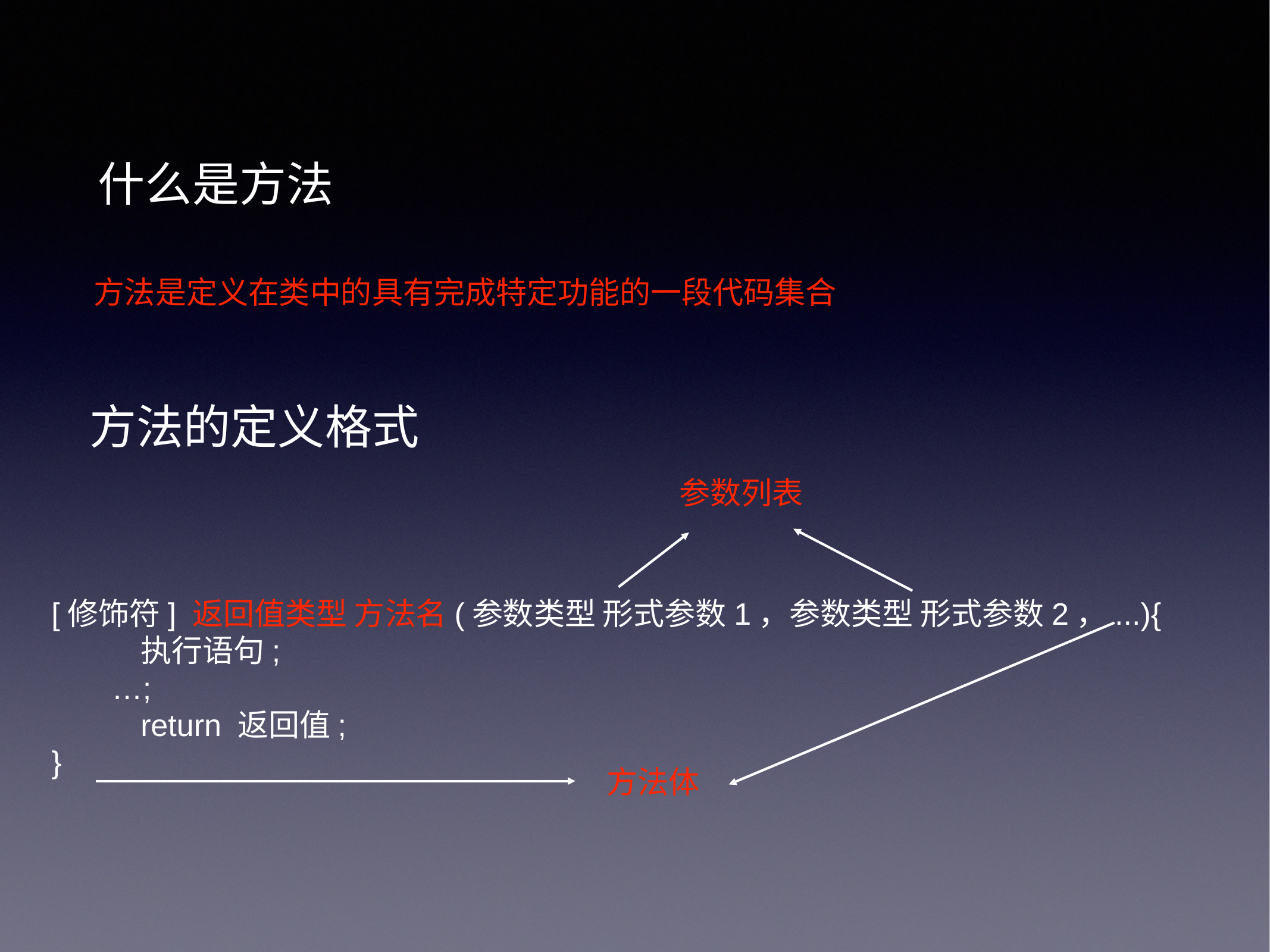

# 什么是方法
方法是定义在类中的具有完成特定功能的一段代码集合
方法的定义格式
参数列表

[修饰符] 返回值类型 方法名(参数类型 形式参数1，参数类型 形式参数2，...){
	执行语句;
       …;
	return 返回值;
}

方法体